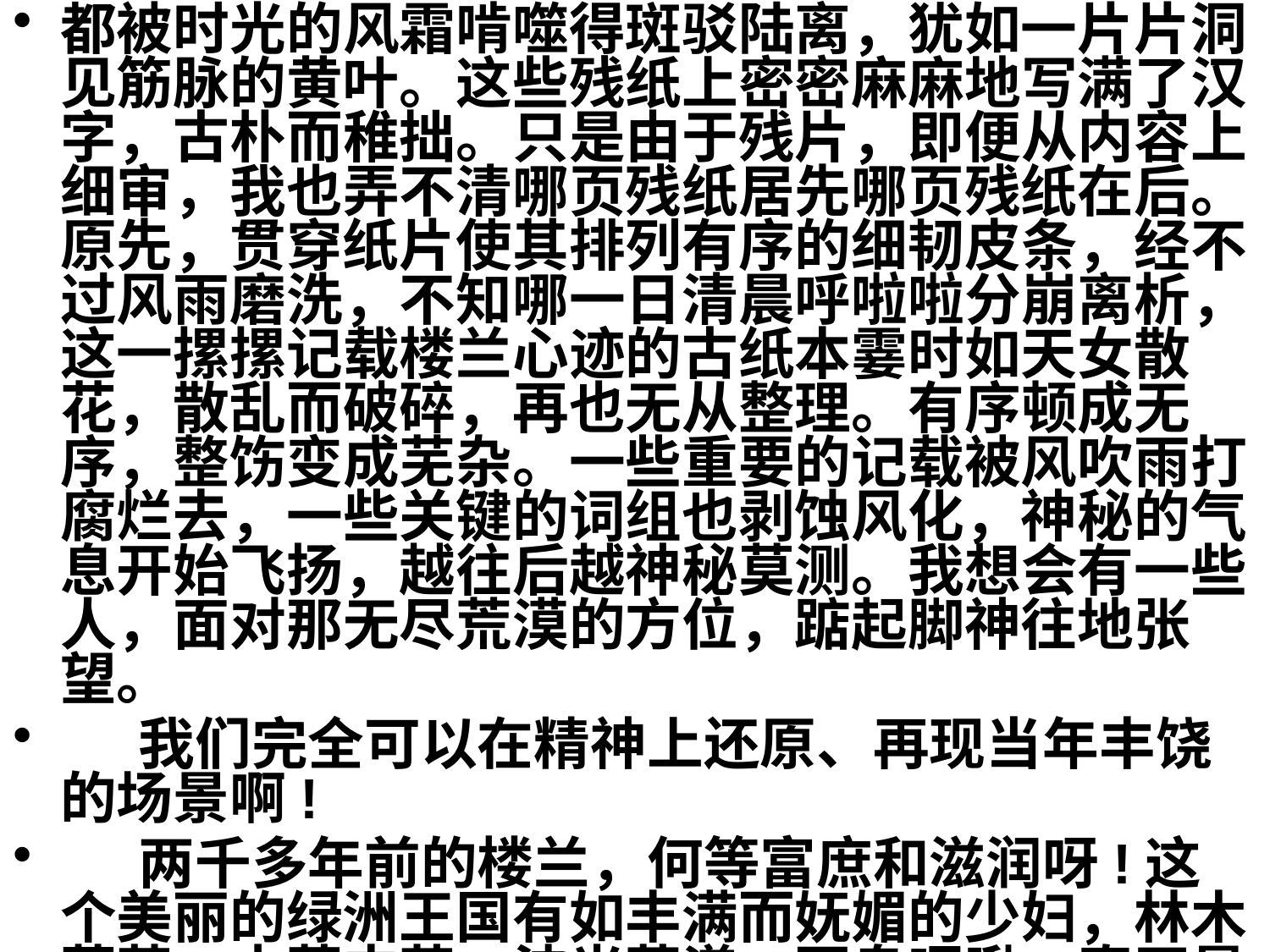

都被时光的风霜啃噬得斑驳陆离，犹如一片片洞见筋脉的黄叶。这些残纸上密密麻麻地写满了汉字，古朴而稚拙。只是由于残片，即便从内容上细审，我也弄不清哪页残纸居先哪页残纸在后。原先，贯穿纸片使其排列有序的细韧皮条，经不过风雨磨洗，不知哪一日清晨呼啦啦分崩离析，这一摞摞记载楼兰心迹的古纸本霎时如天女散花，散乱而破碎，再也无从整理。有序顿成无序，整饬变成芜杂。一些重要的记载被风吹雨打腐烂去，一些关键的词组也剥蚀风化，神秘的气息开始飞扬，越往后越神秘莫测。我想会有一些人，面对那无尽荒漠的方位，踮起脚神往地张望。
     我们完全可以在精神上还原、再现当年丰饶的场景啊!
     两千多年前的楼兰，何等富庶和滋润呀!这个美丽的绿洲王国有如丰满而妩媚的少妇，林木葱茏，水草丰茂，波光荡漾，百鸟啁啾，真正是